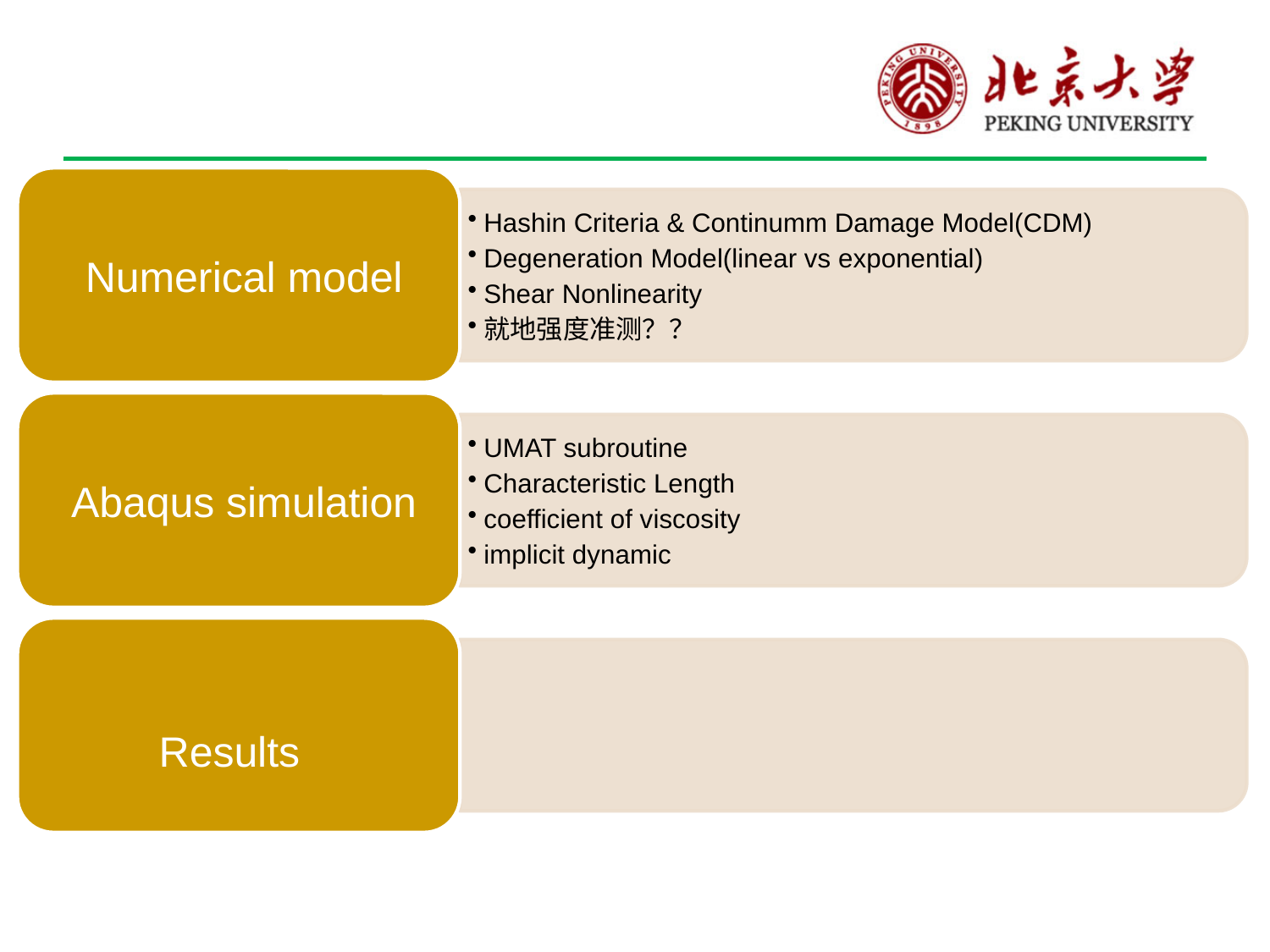

Hashin Criteria & Continumm Damage Model(CDM)
Degeneration Model(linear vs exponential)
Shear Nonlinearity
就地强度准测？？
Numerical model
UMAT subroutine
Characteristic Length
coefficient of viscosity
implicit dynamic
Abaqus simulation

Results